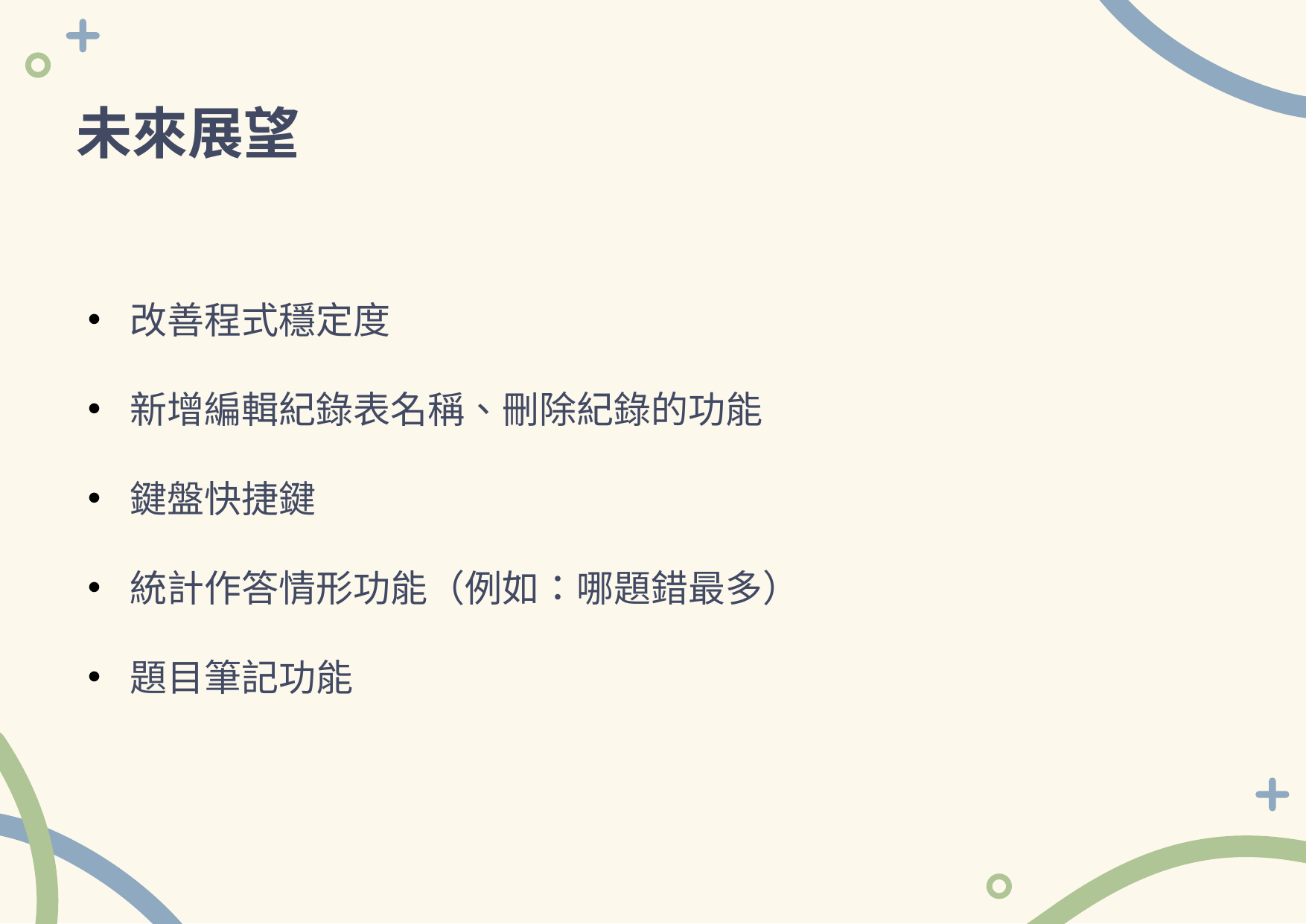

# 未來展望
改善程式穩定度
新增編輯紀錄表名稱、刪除紀錄的功能
鍵盤快捷鍵
統計作答情形功能（例如：哪題錯最多）
題目筆記功能